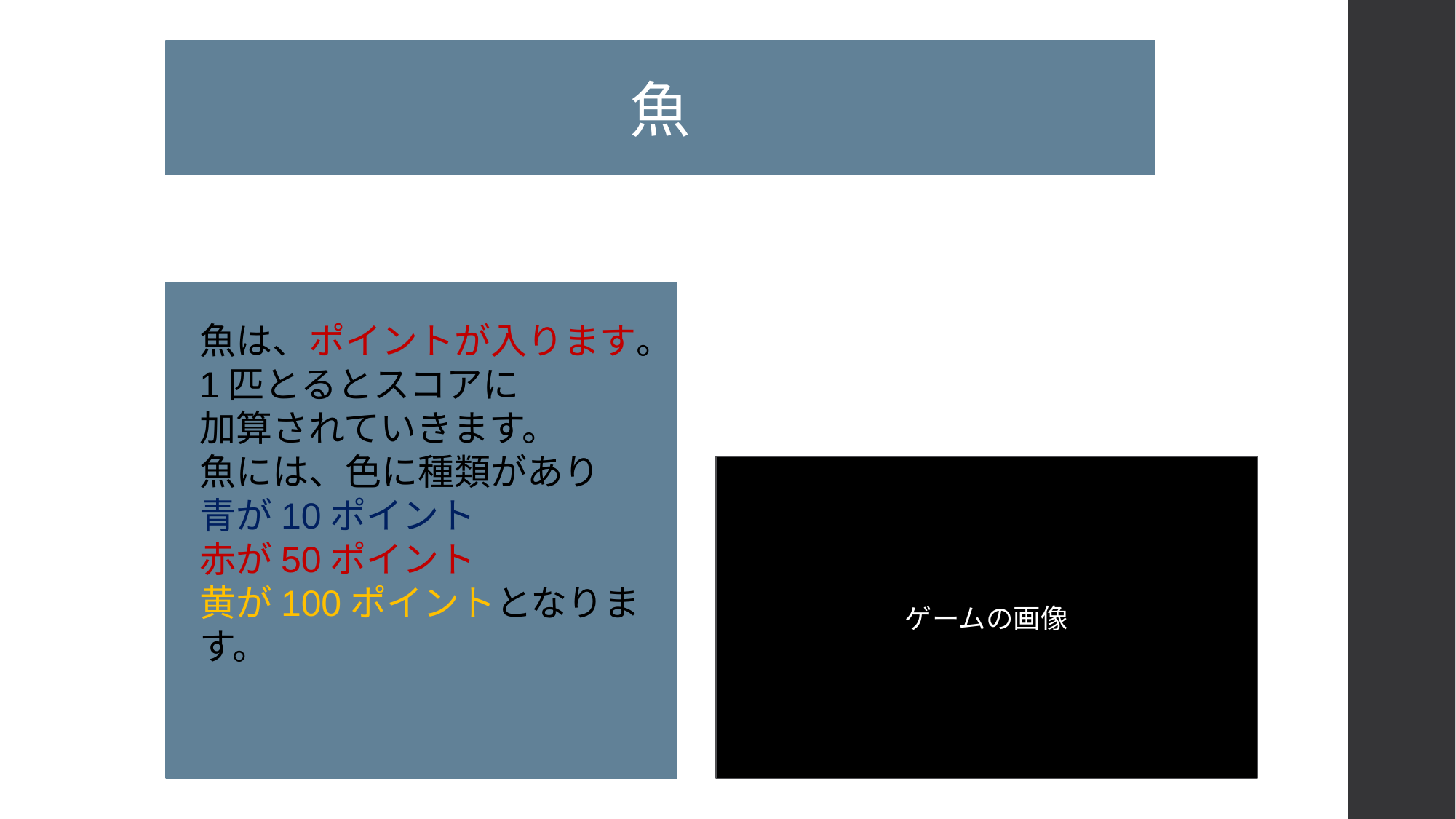

魚

魚は、ポイントが入ります。
1匹とるとスコアに
加算されていきます。
魚には、色に種類があり
青が10ポイント
赤が50ポイント
黄が100ポイントとなります。
ゲームの画像